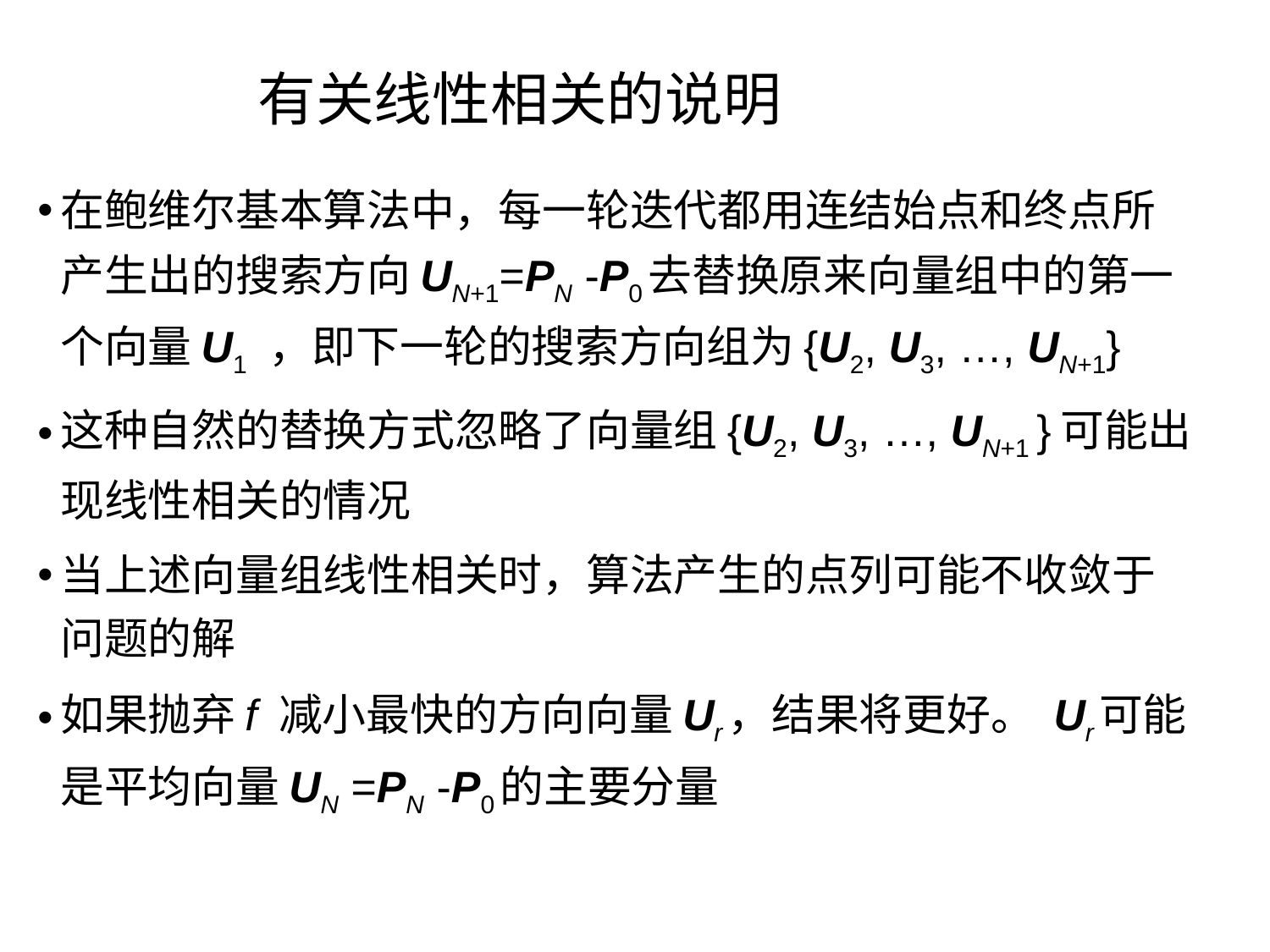

# 有关线性相关的说明
在鲍维尔基本算法中，每一轮迭代都用连结始点和终点所产生出的搜索方向UN+1=PN -P0去替换原来向量组中的第一个向量U1 ，即下一轮的搜索方向组为{U2, U3, …, UN+1}
这种自然的替换方式忽略了向量组{U2, U3, …, UN+1 }可能出现线性相关的情况
当上述向量组线性相关时，算法产生的点列可能不收敛于问题的解
如果抛弃f 减小最快的方向向量Ur，结果将更好。 Ur可能是平均向量UN =PN -P0的主要分量